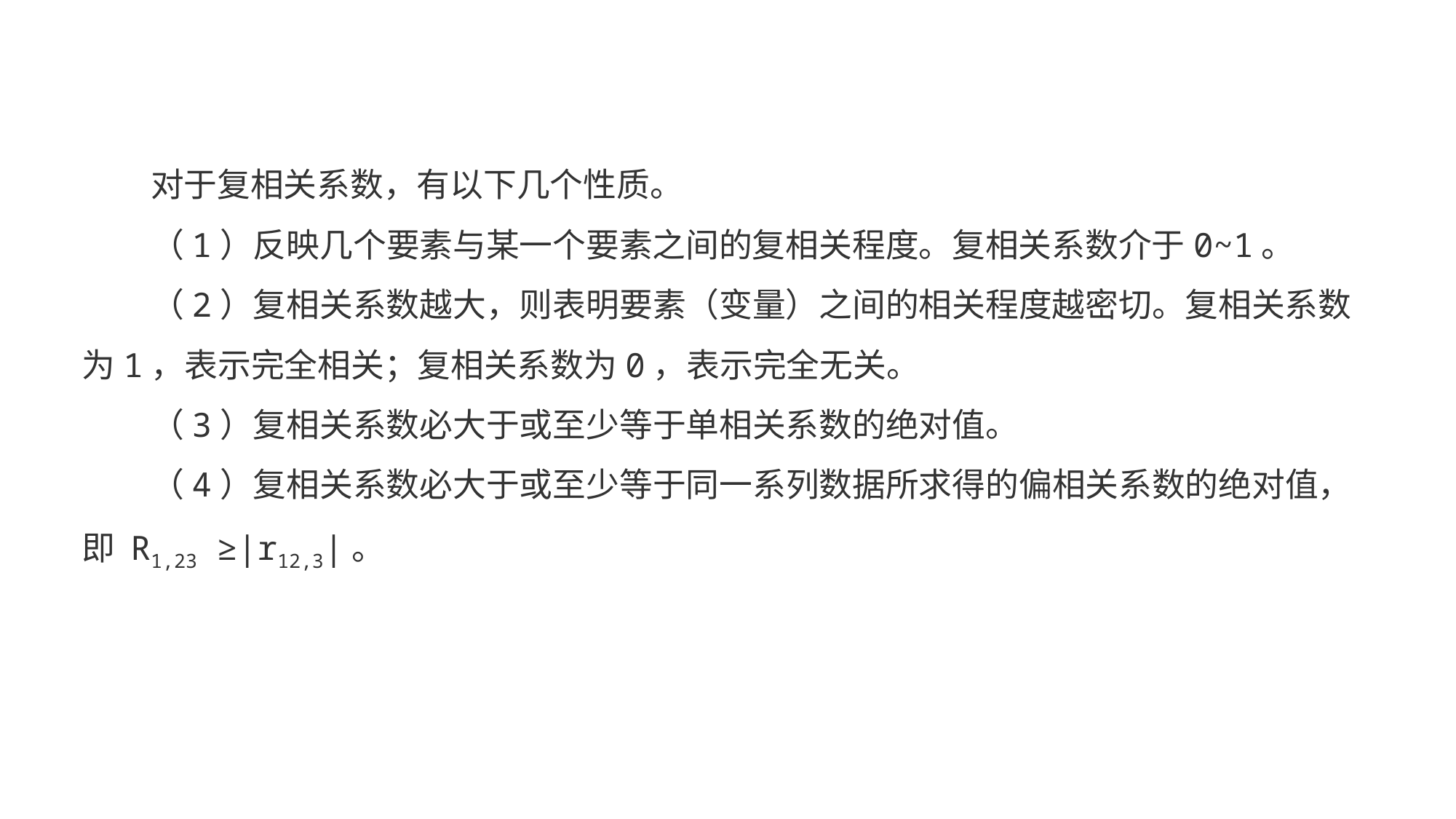

对于复相关系数，有以下几个性质。
（1）反映几个要素与某一个要素之间的复相关程度。复相关系数介于0~1。
（2）复相关系数越大，则表明要素（变量）之间的相关程度越密切。复相关系数为1，表示完全相关；复相关系数为0，表示完全无关。
（3）复相关系数必大于或至少等于单相关系数的绝对值。
（4）复相关系数必大于或至少等于同一系列数据所求得的偏相关系数的绝对值，即 R1,23 ≥|r12,3|。